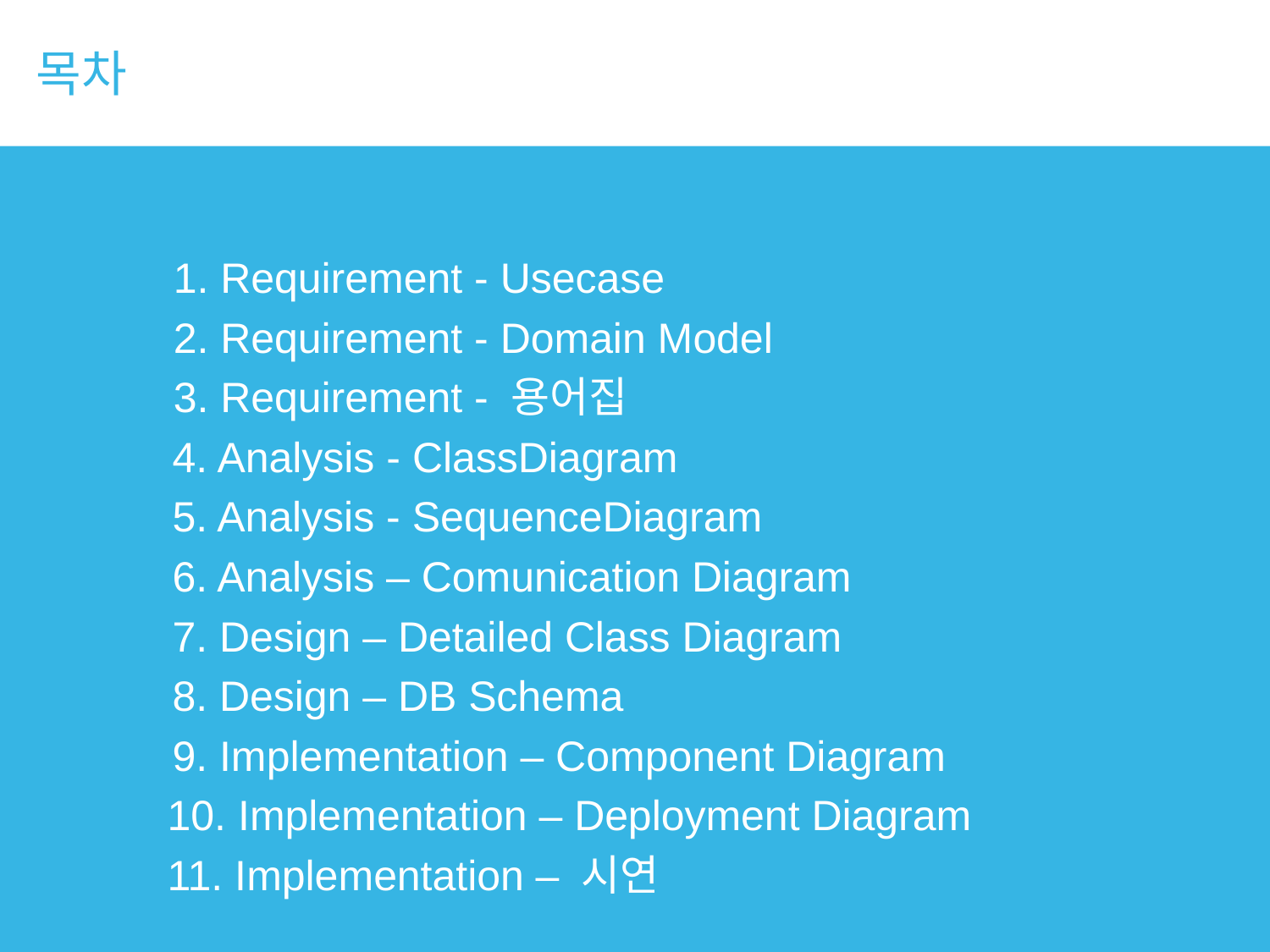

목차

1. Requirement - Usecase
2. Requirement - Domain Model
3. Requirement - 용어집
4. Analysis - ClassDiagram
5. Analysis - SequenceDiagram
6. Analysis – Comunication Diagram
7. Design – Detailed Class Diagram
8. Design – DB Schema
9. Implementation – Component Diagram
10. Implementation – Deployment Diagram
11. Implementation – 시연